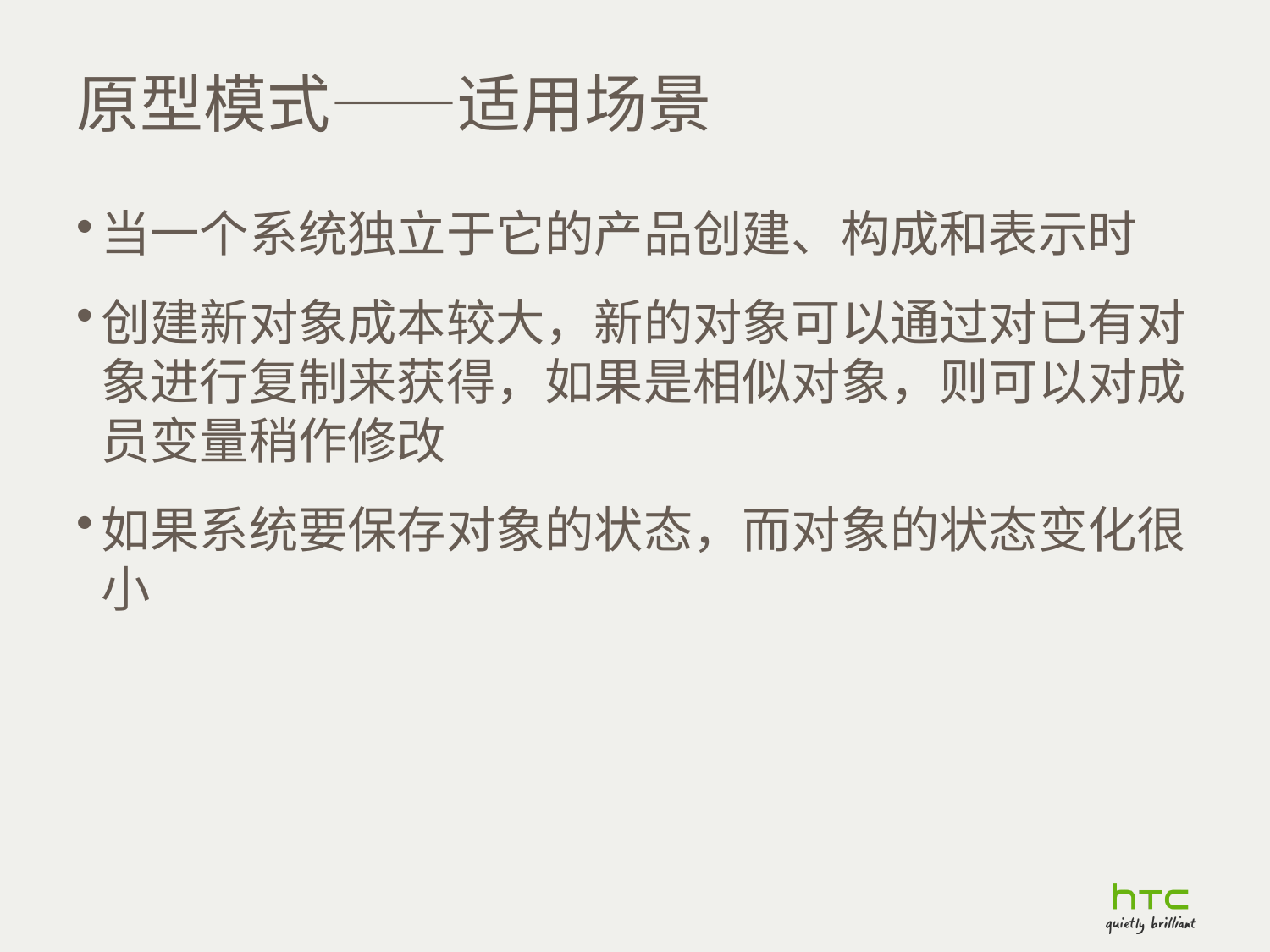

# 原型模式——适用场景
当一个系统独立于它的产品创建、构成和表示时
创建新对象成本较大，新的对象可以通过对已有对象进行复制来获得，如果是相似对象，则可以对成员变量稍作修改
如果系统要保存对象的状态，而对象的状态变化很小